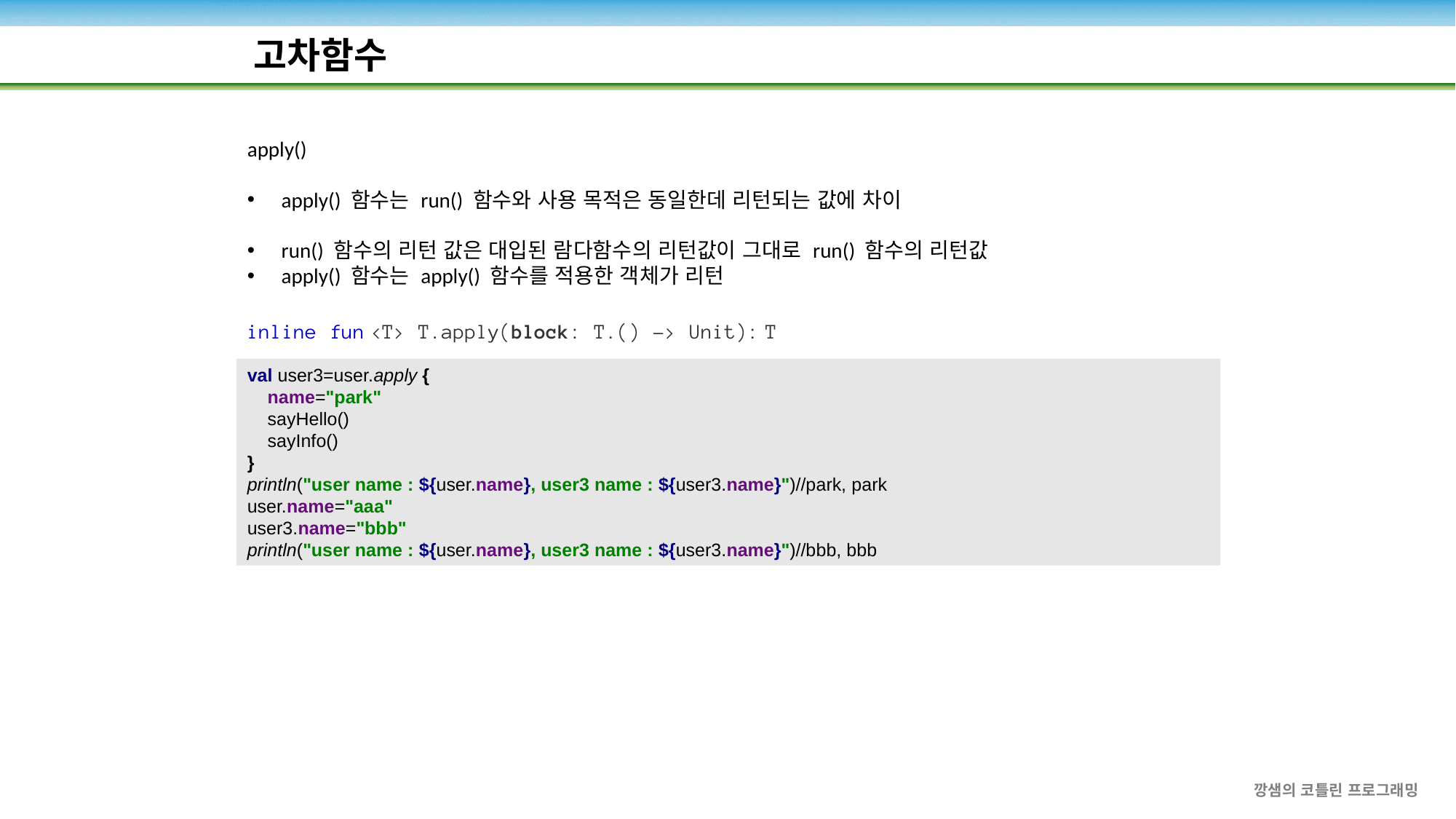

고차함수
apply()

apply() 함수는 run() 함수와 사용 목적은 동일한데 리턴되는 값에 차이

run() 함수의 리턴 값은 대입된 람다함수의 리턴값이 그대로 run() 함수의 리턴값
apply() 함수는 apply() 함수를 적용한 객체가 리턴
inline fun <T> T.apply(block: T.() -> Unit): T

val user3=user.apply {
    name="park"
    sayHello()
    sayInfo()
}
println("user name : ${user.name}, user3 name : ${user3.name}")//park, park
user.name="aaa"
user3.name="bbb"
println("user name : ${user.name}, user3 name : ${user3.name}")//bbb, bbb